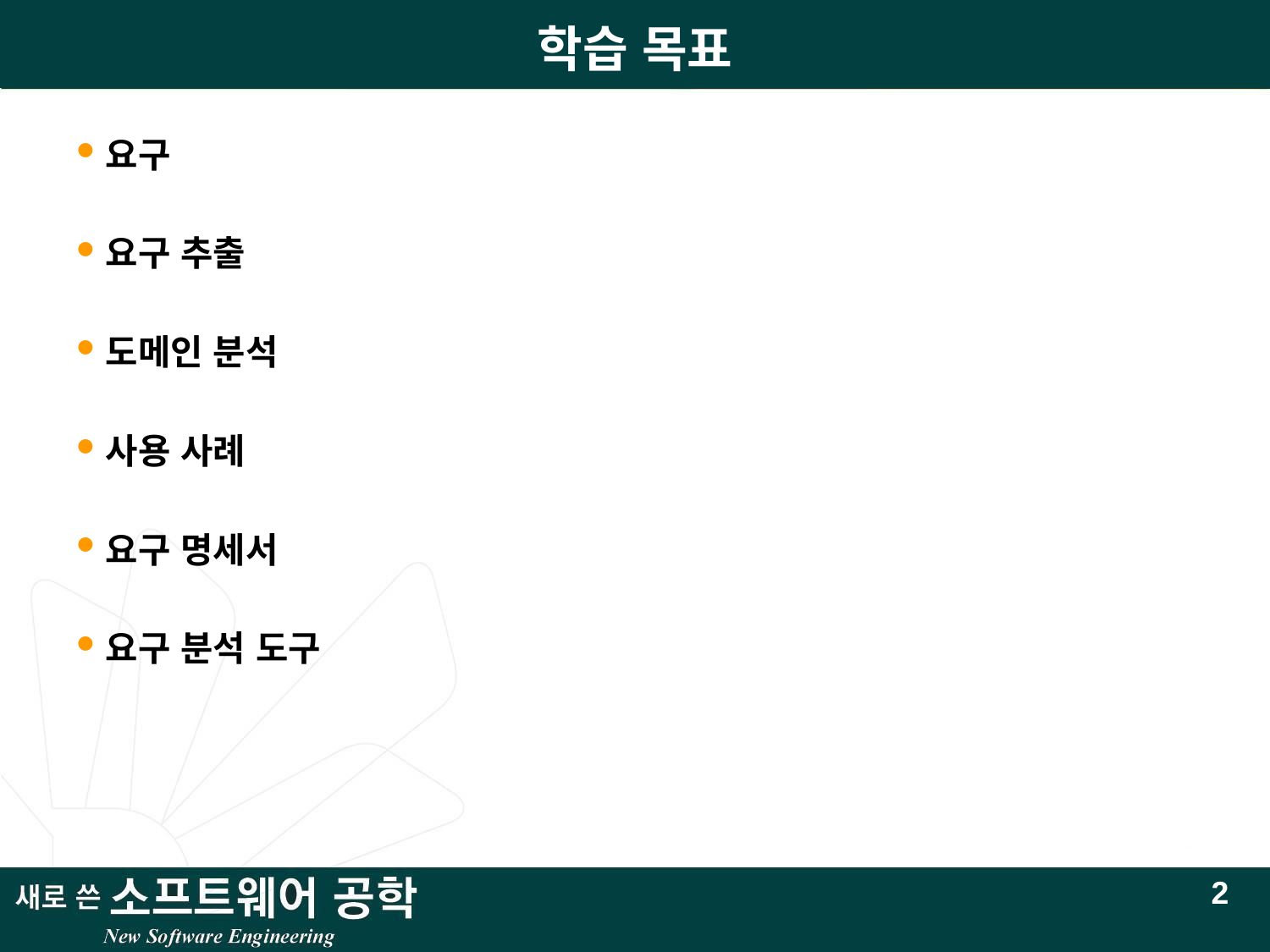

학습 목표
요구

요구 추출

도메인 분석

사용 사례

요구 명세서

요구 분석 도구

2